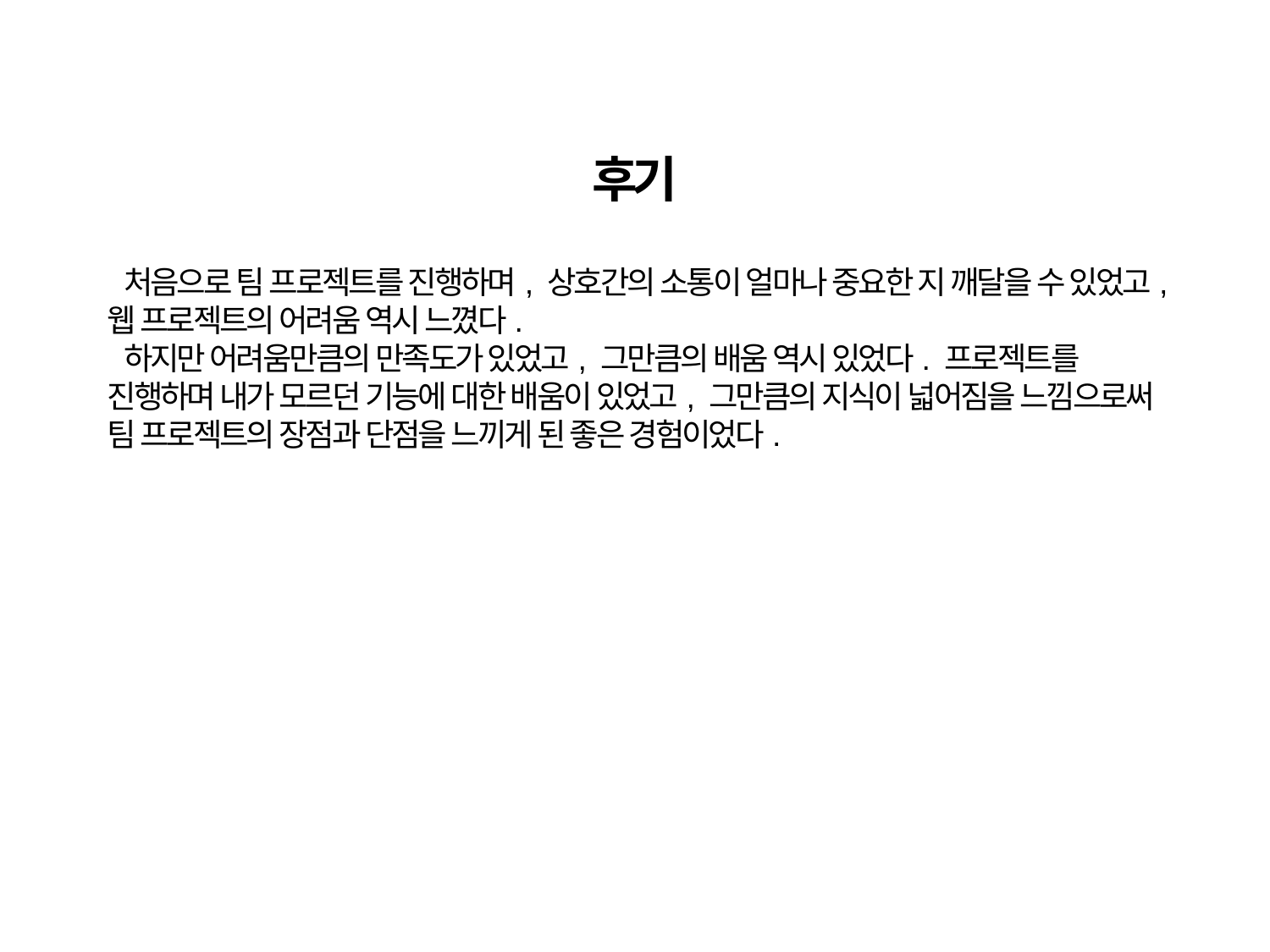

후기
 처음으로 팀 프로젝트를 진행하며, 상호간의 소통이 얼마나 중요한 지 깨달을 수 있었고, 웹 프로젝트의 어려움 역시 느꼈다.
 하지만 어려움만큼의 만족도가 있었고, 그만큼의 배움 역시 있었다. 프로젝트를 진행하며 내가 모르던 기능에 대한 배움이 있었고, 그만큼의 지식이 넓어짐을 느낌으로써 팀 프로젝트의 장점과 단점을 느끼게 된 좋은 경험이었다.